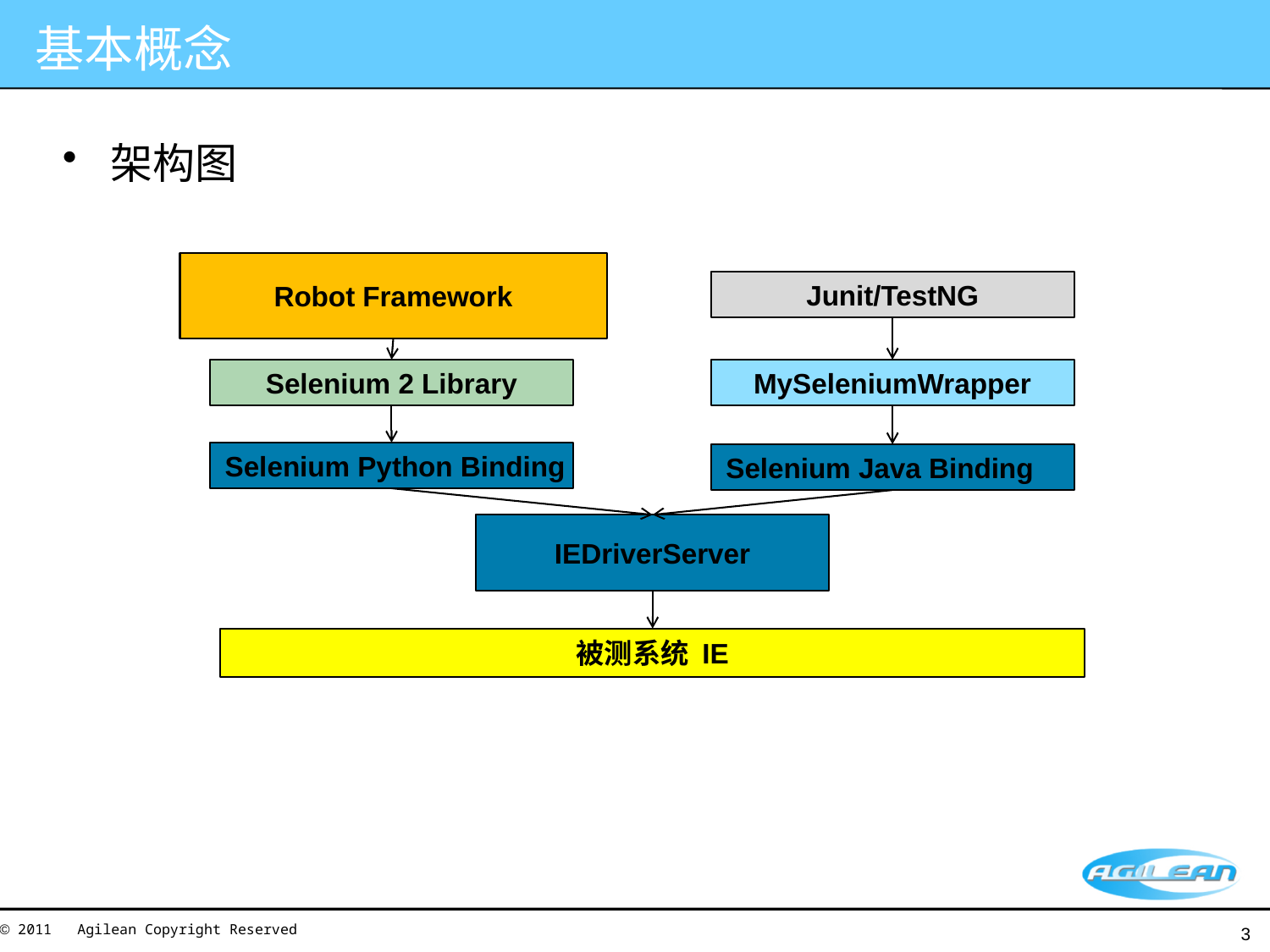

# 基本概念
架构图
Robot Framework
Junit/TestNG
Selenium 2 Library
MySeleniumWrapper
Selenium Python Binding
Selenium Java Binding
IEDriverServer
被测系统 IE
3